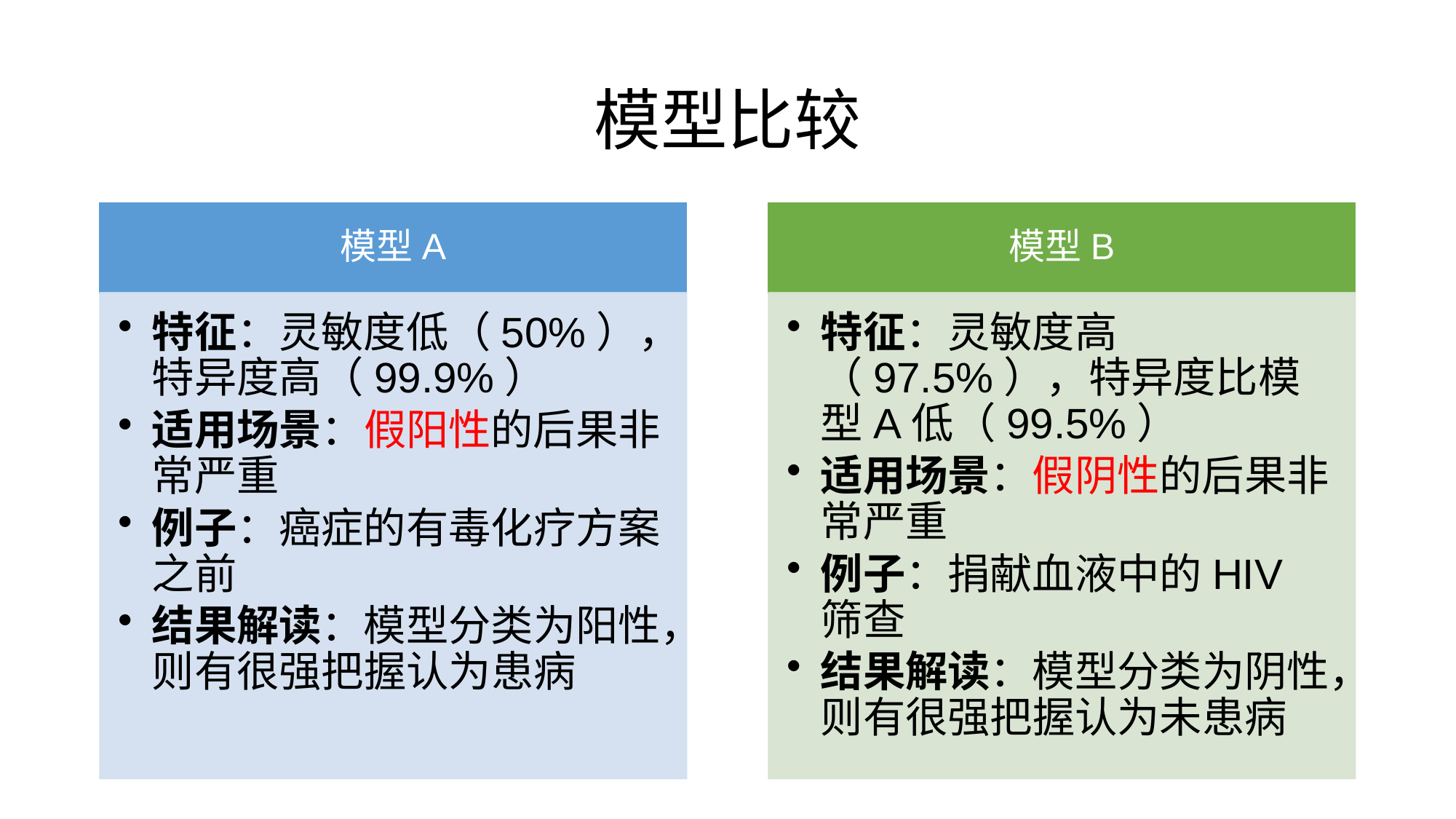

# 模型比较
模型A
特征：灵敏度低（50%），特异度高（99.9%）
适用场景：假阳性的后果非常严重
例子：癌症的有毒化疗方案之前
结果解读：模型分类为阳性，则有很强把握认为患病
模型B
特征：灵敏度高（97.5%），特异度比模型A低（99.5%）
适用场景：假阴性的后果非常严重
例子：捐献血液中的HIV筛查
结果解读：模型分类为阴性，则有很强把握认为未患病